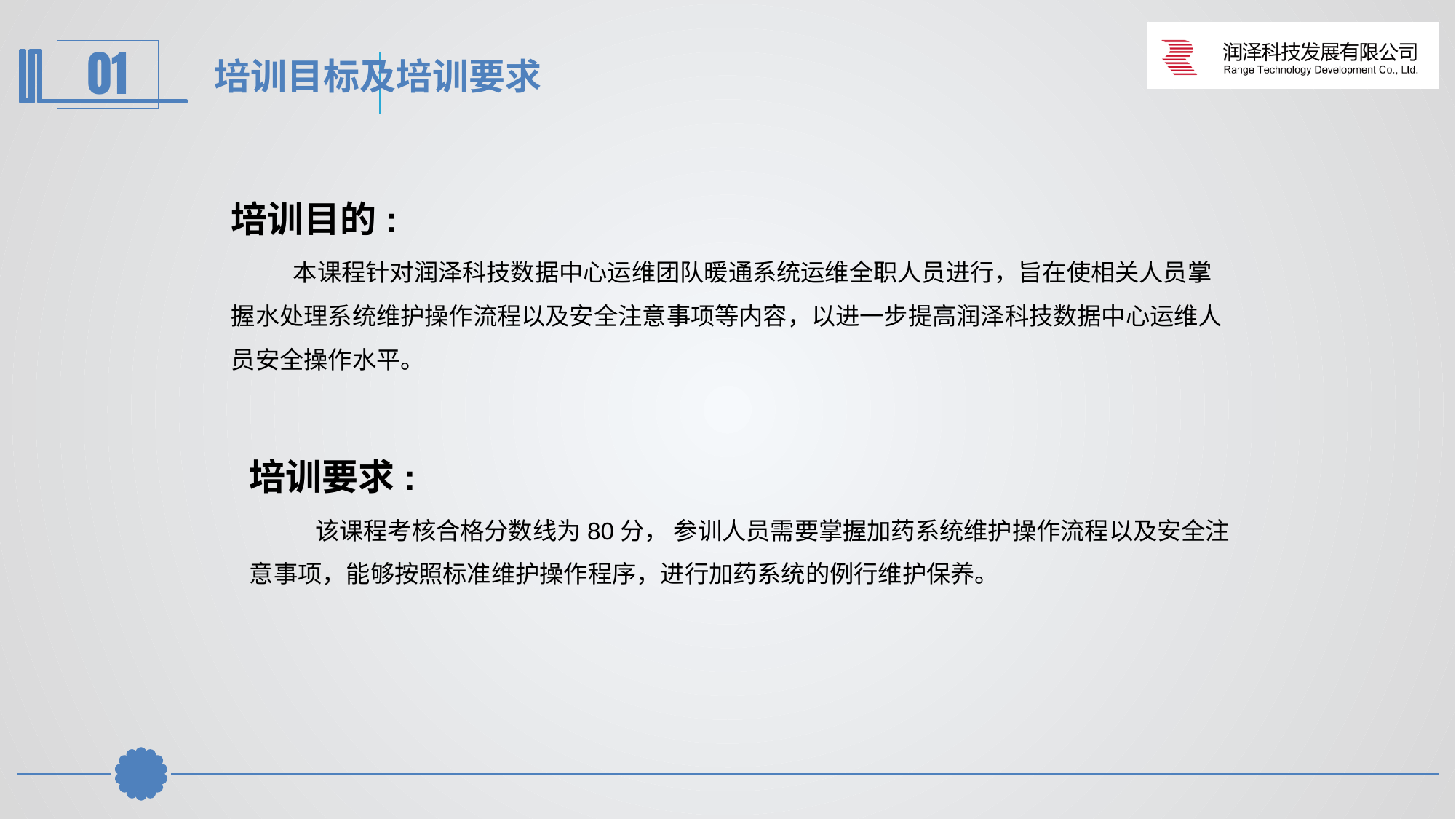

培训目标及培训要求
培训目的:
            本课程针对润泽科技数据中心运维团队暖通系统运维全职人员进行，旨在使相关人员掌握水处理系统维护操作流程以及安全注意事项等内容，以进一步提高润泽科技数据中心运维人员安全操作水平。
培训要求:
           该课程考核合格分数线为80分， 参训人员需要掌握加药系统维护操作流程以及安全注意事项，能够按照标准维护操作程序，进行加药系统的例行维护保养。
3